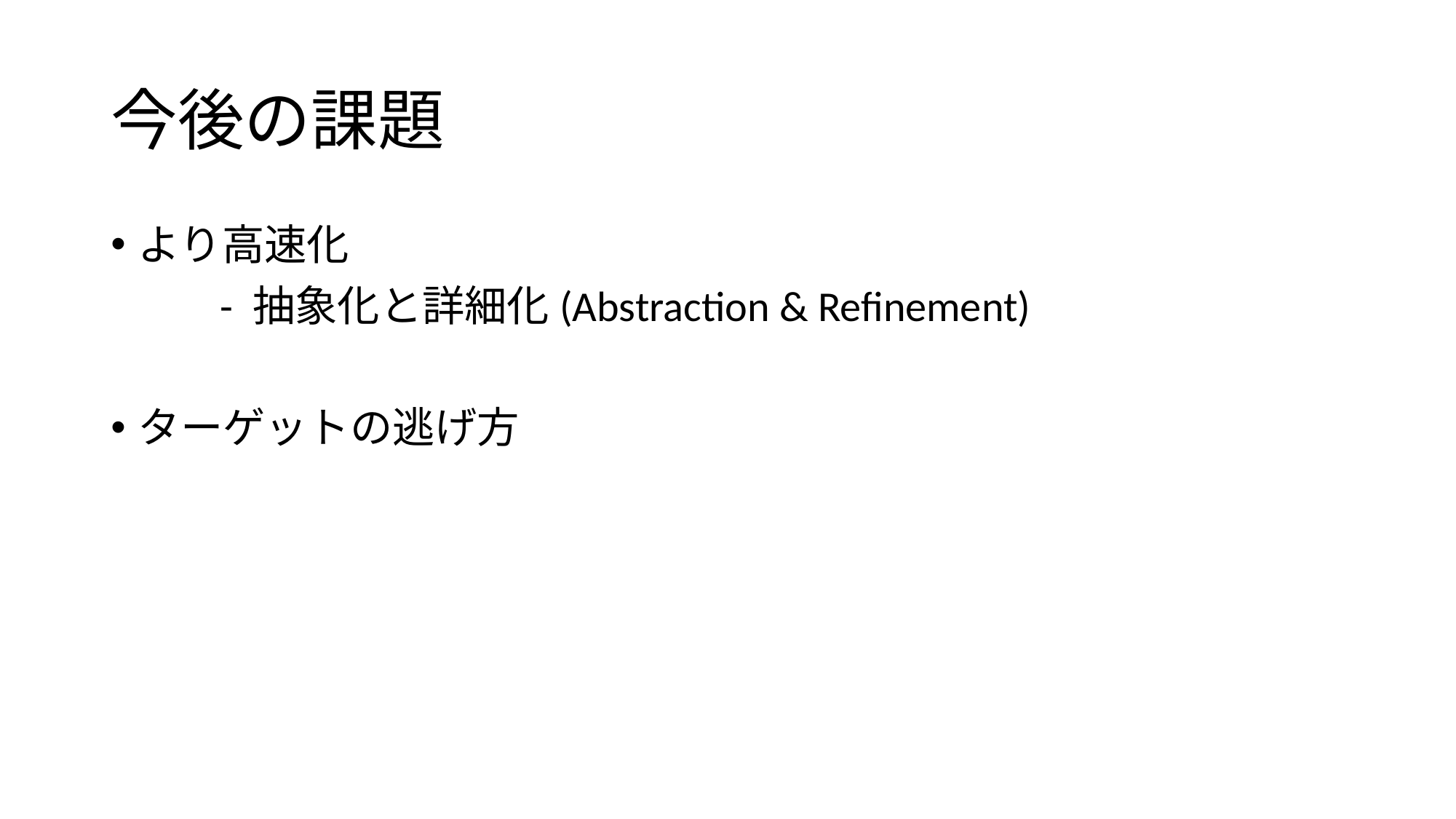

# 今後の課題
より高速化
	- 抽象化と詳細化(Abstraction & Refinement)

ターゲットの逃げ方